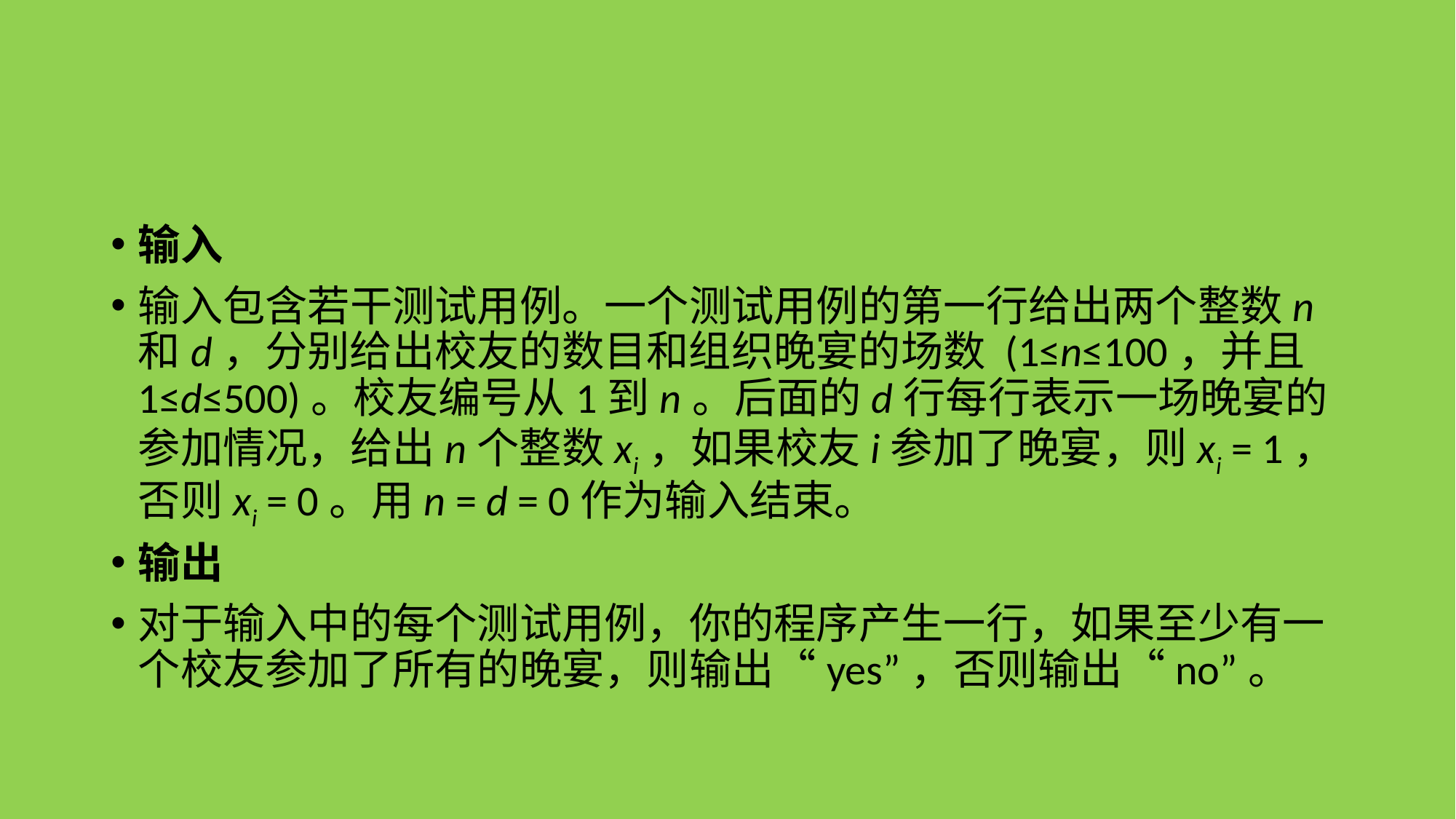

#
输入
输入包含若干测试用例。一个测试用例的第一行给出两个整数n和d，分别给出校友的数目和组织晚宴的场数 (1≤n≤100，并且1≤d≤500)。校友编号从1到n。后面的d行每行表示一场晚宴的参加情况，给出n个整数xi，如果校友i参加了晚宴，则xi = 1，否则xi = 0。用n = d = 0作为输入结束。
输出
对于输入中的每个测试用例，你的程序产生一行，如果至少有一个校友参加了所有的晚宴，则输出“yes”，否则输出“no”。